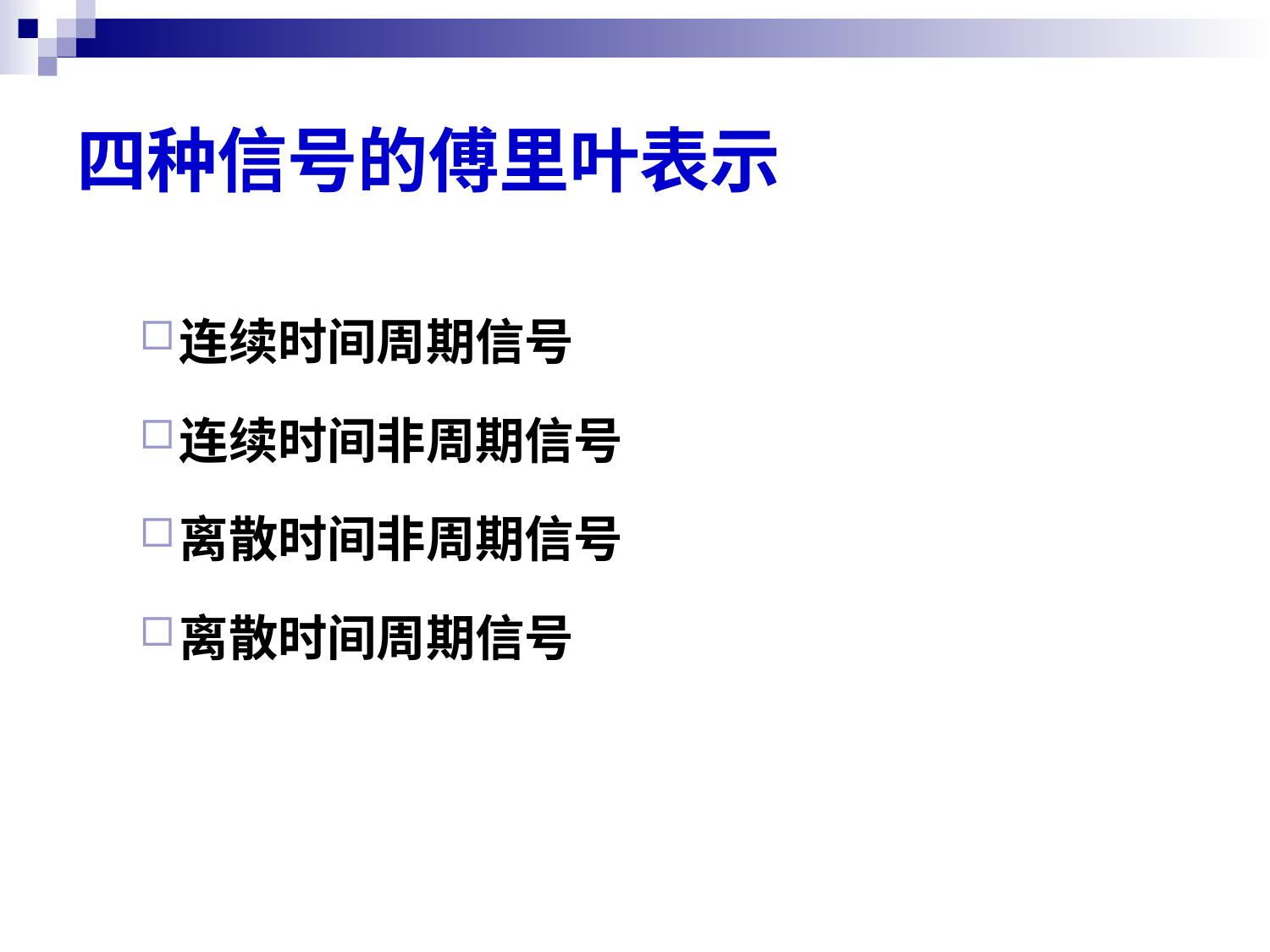

# 四种信号的傅里叶表示
连续时间周期信号
连续时间非周期信号
离散时间非周期信号
离散时间周期信号